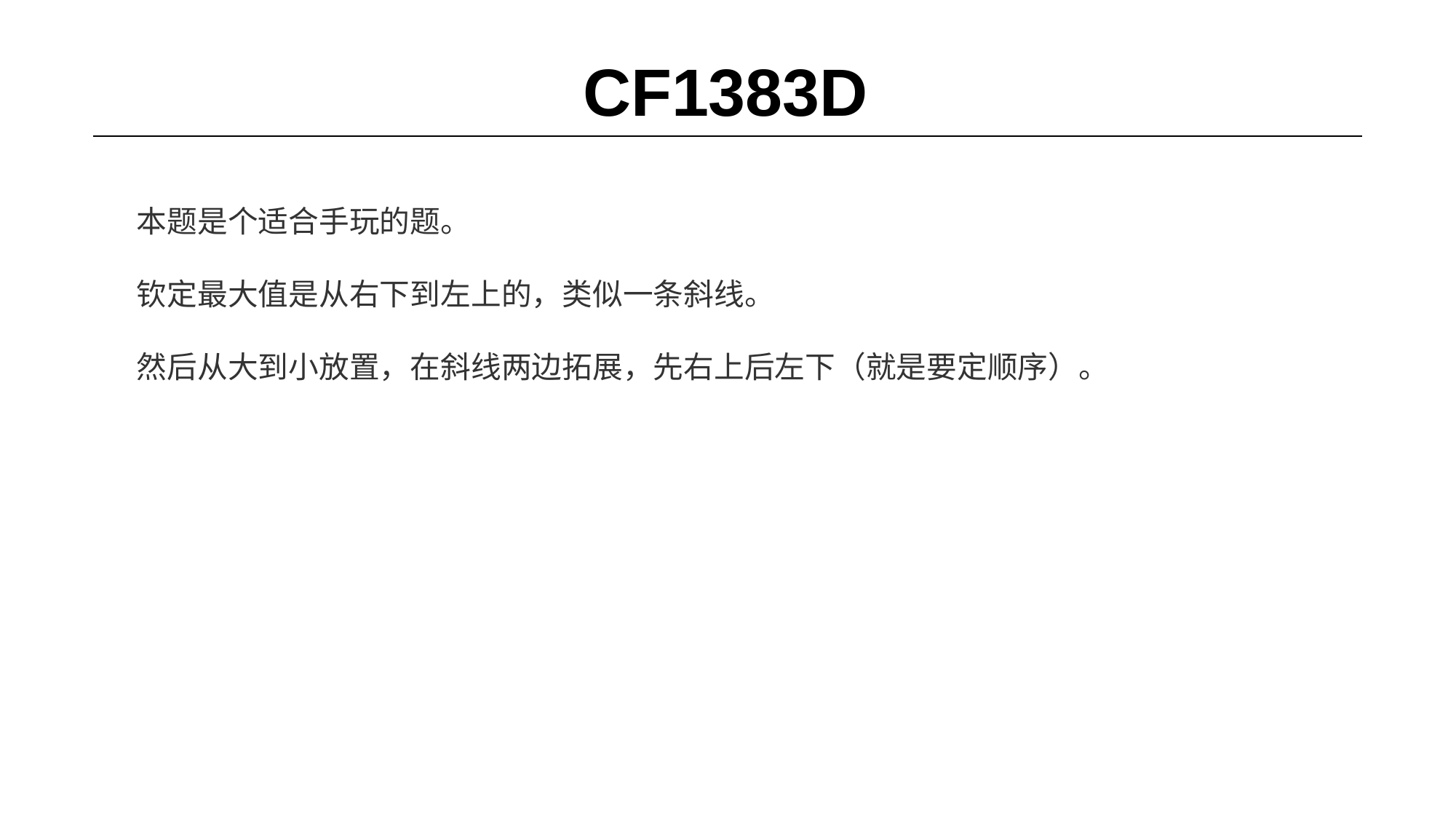

# CF1383D
本题是个适合手玩的题。

钦定最大值是从右下到左上的，类似一条斜线。

然后从大到小放置，在斜线两边拓展，先右上后左下（就是要定顺序）。